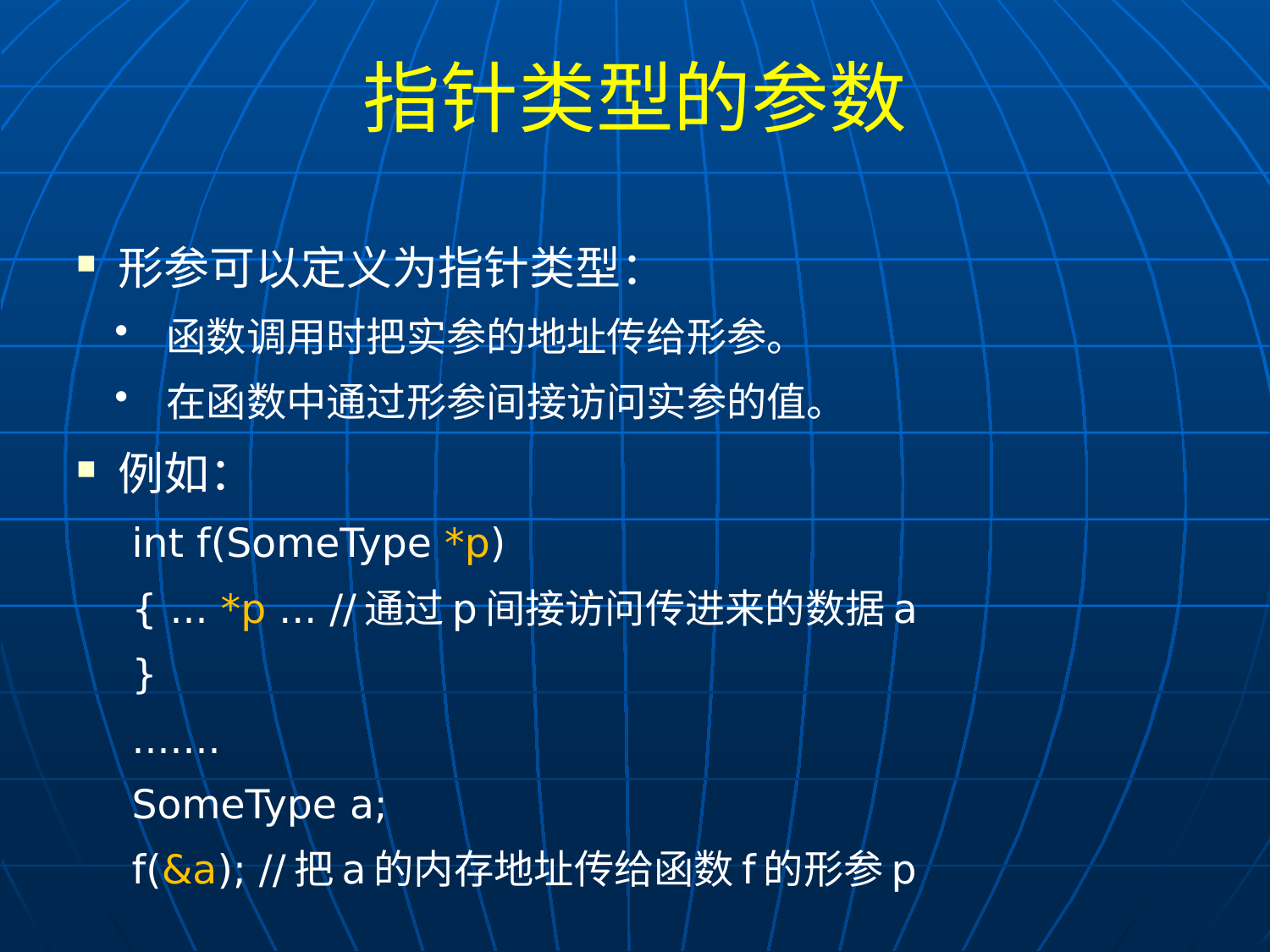

# 指针类型的参数
形参可以定义为指针类型：
函数调用时把实参的地址传给形参。
在函数中通过形参间接访问实参的值。
例如：
int f(SomeType *p)
{ ... *p ... //通过p间接访问传进来的数据a
}
.......
SomeType a;
f(&a); //把a的内存地址传给函数f的形参p